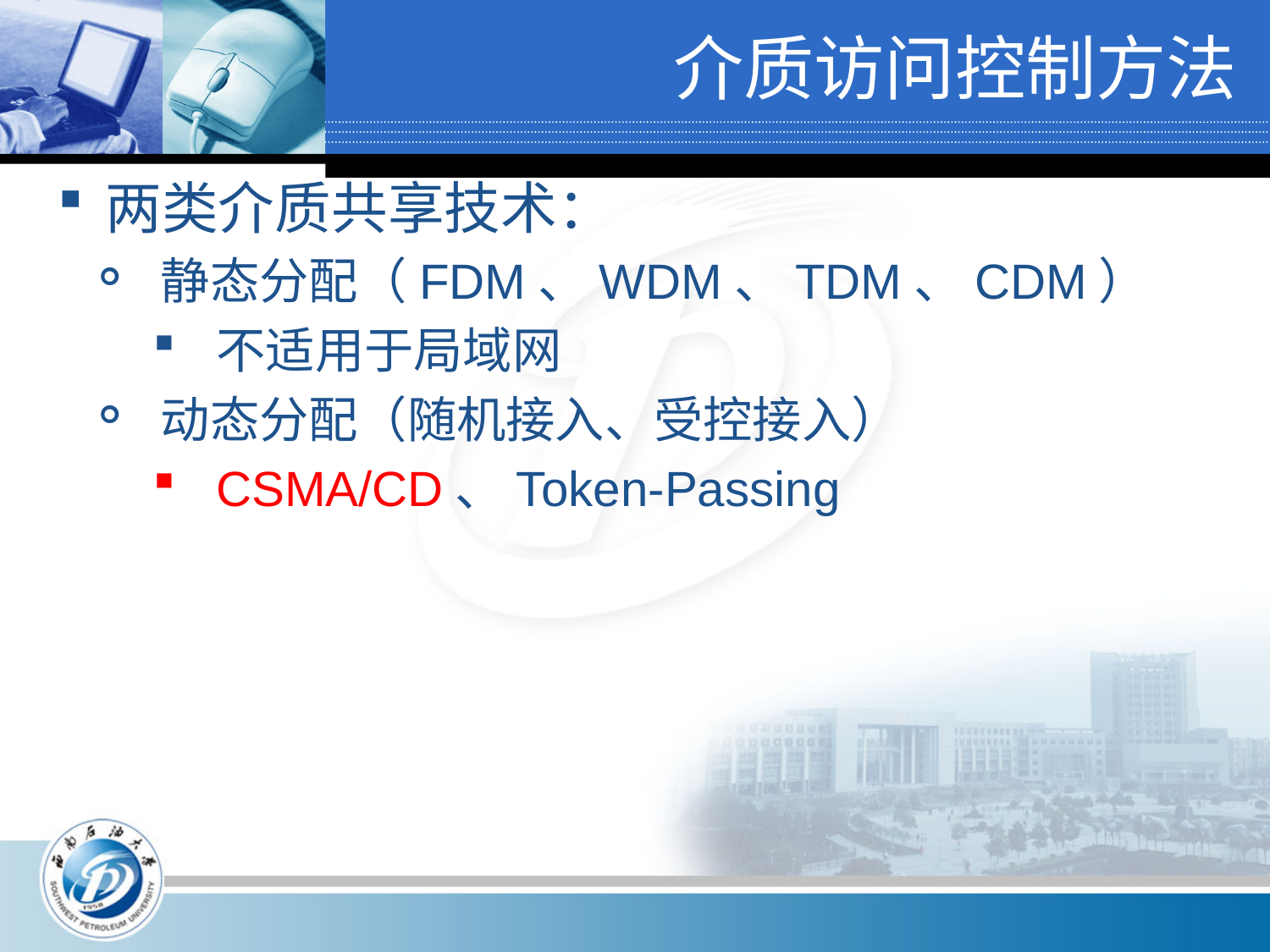

# 介质访问控制方法
两类介质共享技术：
静态分配（FDM、WDM、TDM、CDM）
不适用于局域网
动态分配（随机接入、受控接入）
CSMA/CD、Token-Passing